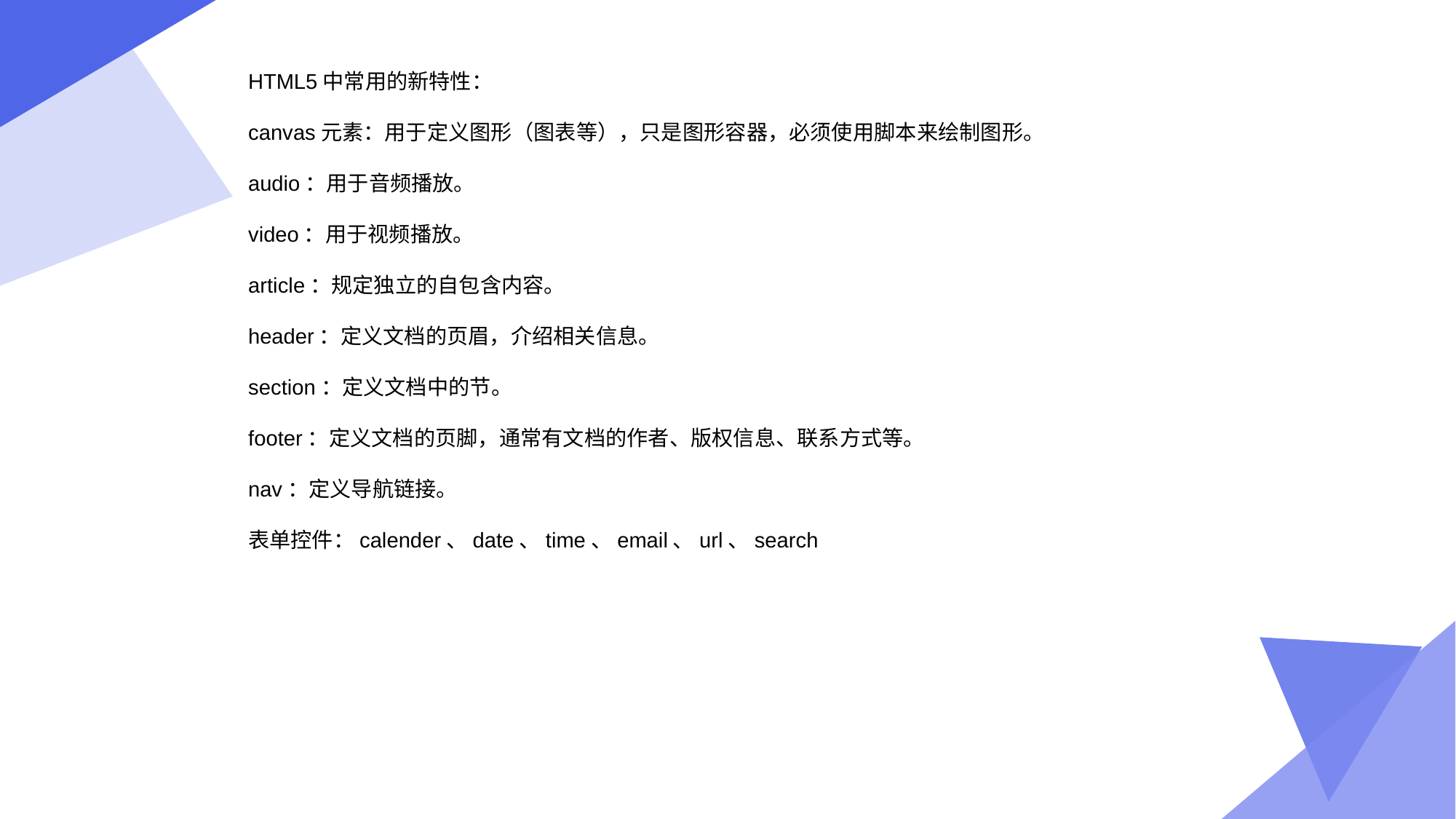

HTML5中常用的新特性：

canvas元素：用于定义图形（图表等），只是图形容器，必须使用脚本来绘制图形。

audio：用于音频播放。

video：用于视频播放。

article：规定独立的自包含内容。

header：定义文档的页眉，介绍相关信息。

section：定义文档中的节。

footer：定义文档的页脚，通常有文档的作者、版权信息、联系方式等。

nav：定义导航链接。

表单控件：calender、date、time、email、url、search